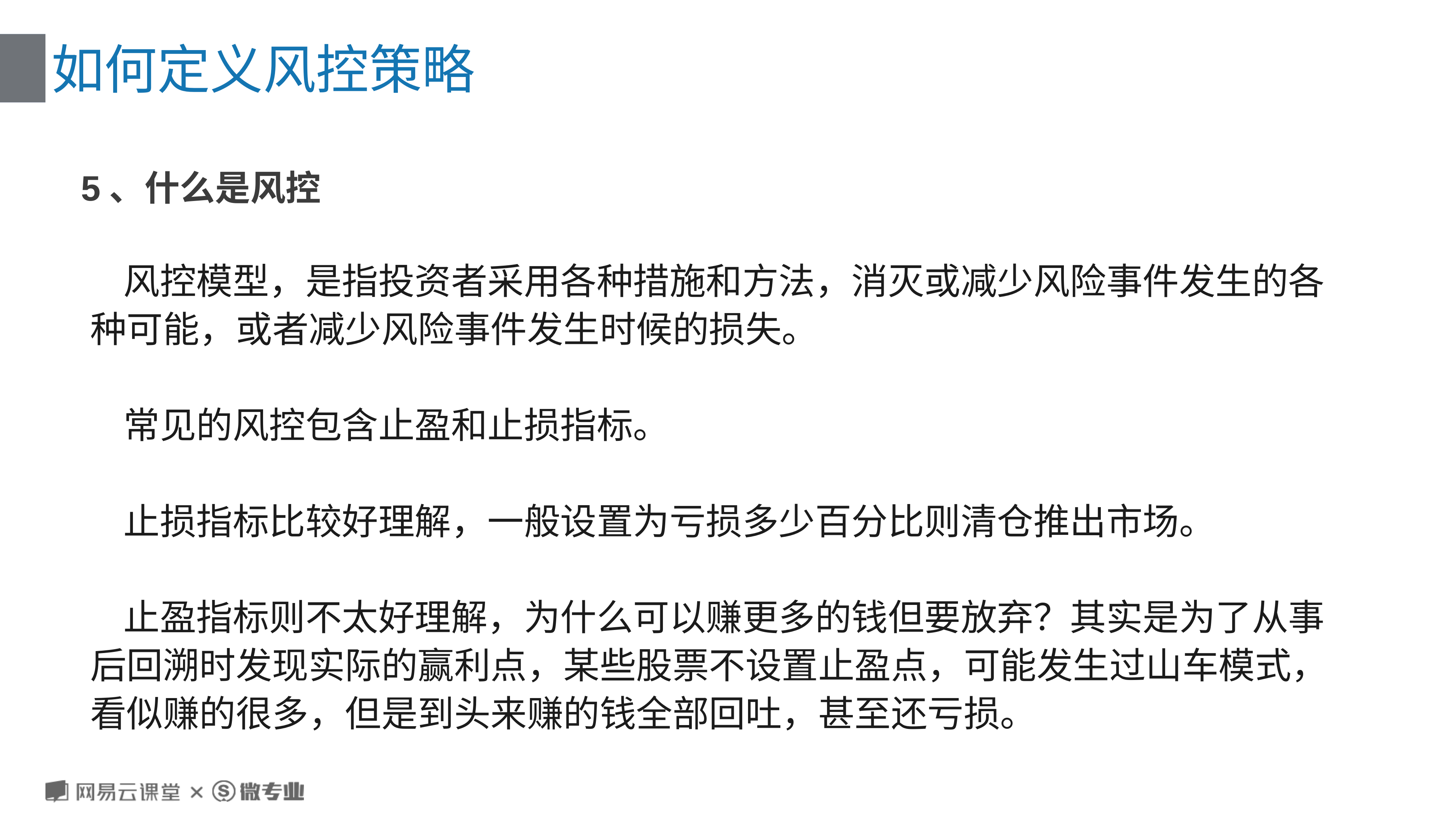

# 如何定义风控策略
5、什么是风控

   风控模型，是指投资者采用各种措施和方法，消灭或减少风险事件发生的各种可能，或者减少风险事件发生时候的损失。

   常见的风控包含止盈和止损指标。

   止损指标比较好理解，一般设置为亏损多少百分比则清仓推出市场。

   止盈指标则不太好理解，为什么可以赚更多的钱但要放弃？其实是为了从事后回溯时发现实际的赢利点，某些股票不设置止盈点，可能发生过山车模式，看似赚的很多，但是到头来赚的钱全部回吐，甚至还亏损。